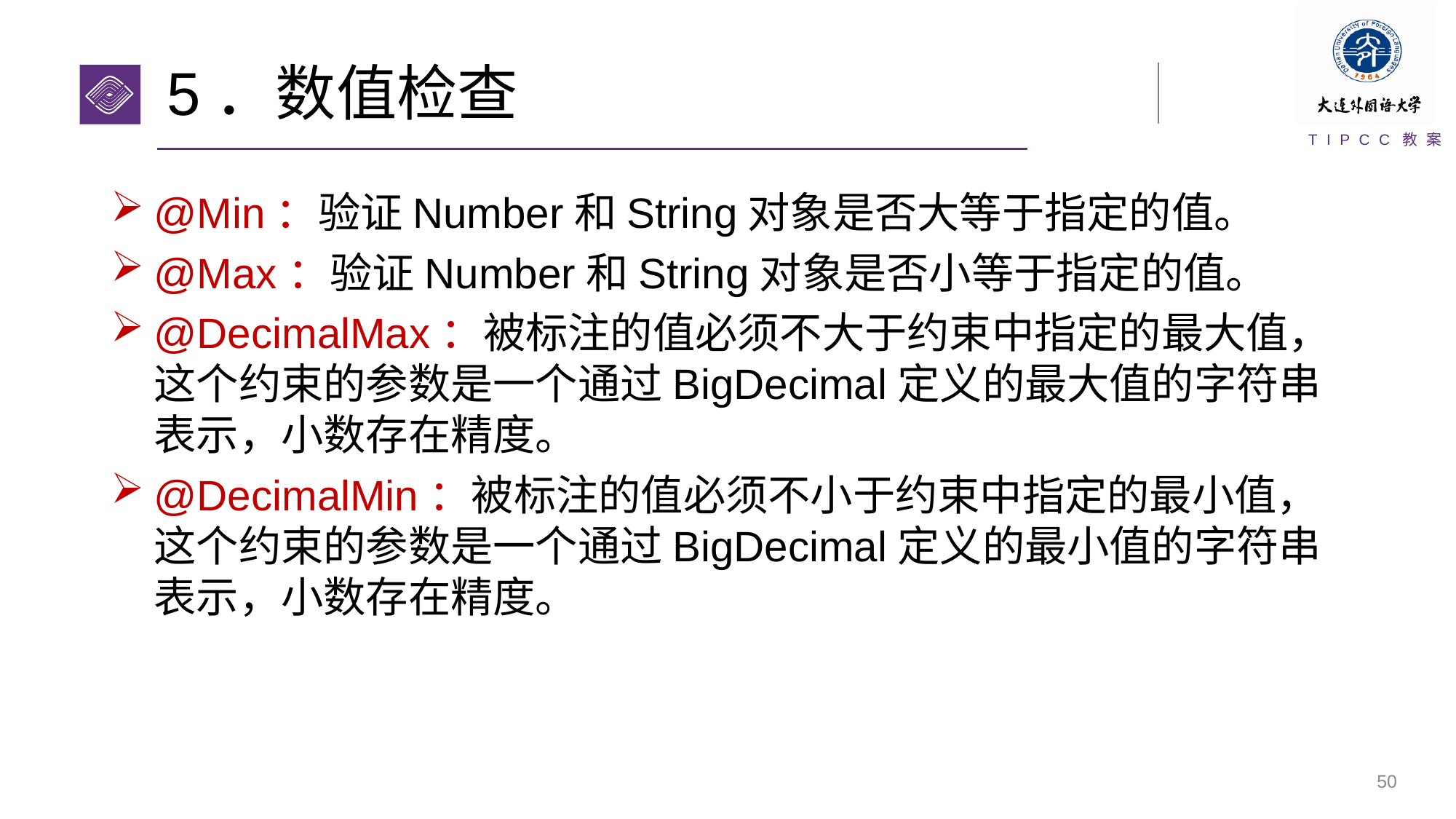

# 5．数值检查
@Min：验证Number和String对象是否大等于指定的值。
@Max：验证Number和String对象是否小等于指定的值。
@DecimalMax：被标注的值必须不大于约束中指定的最大值，这个约束的参数是一个通过BigDecimal定义的最大值的字符串表示，小数存在精度。
@DecimalMin：被标注的值必须不小于约束中指定的最小值，这个约束的参数是一个通过BigDecimal定义的最小值的字符串表示，小数存在精度。

50